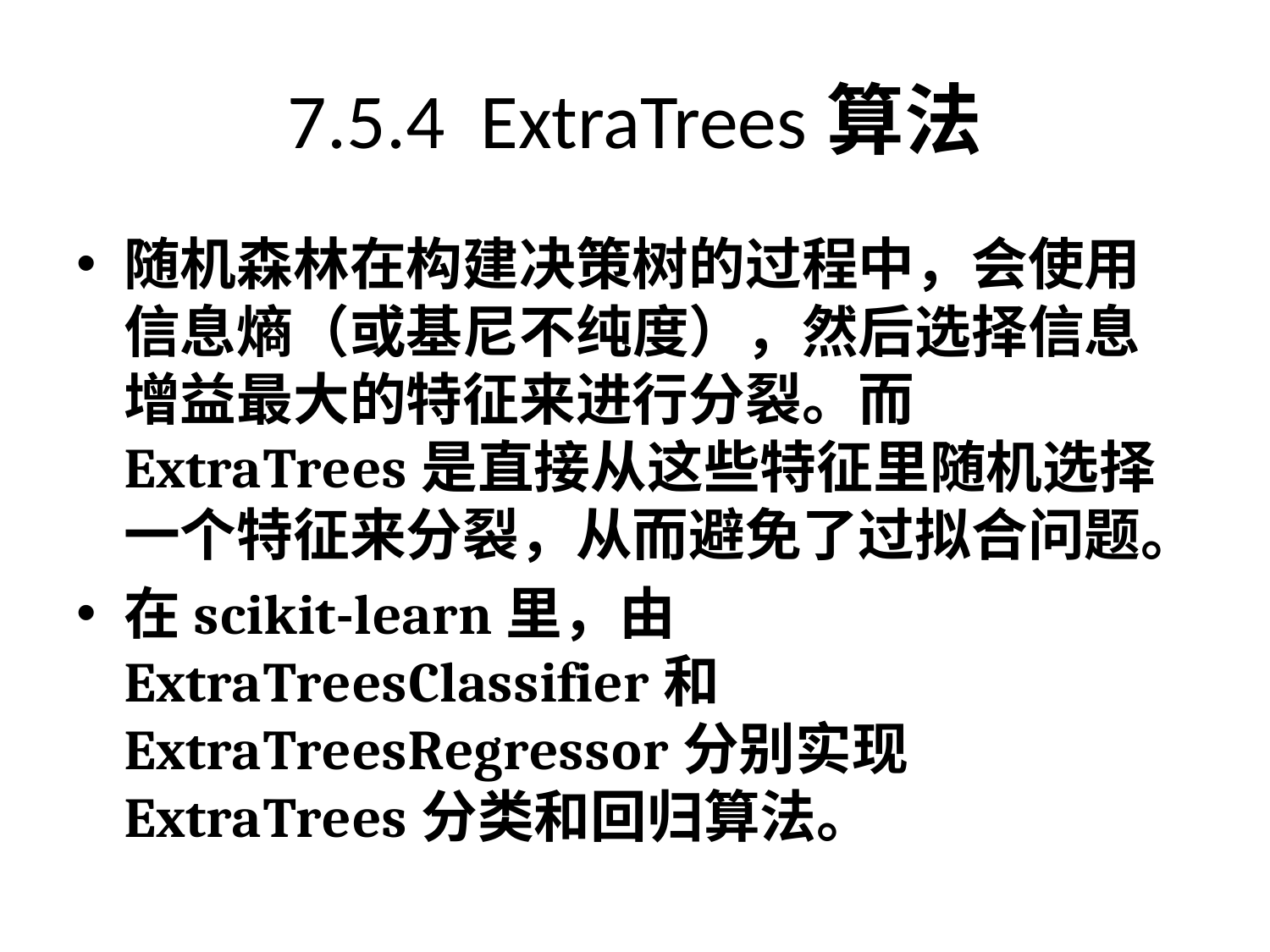

# 7.5.4  ExtraTrees算法
随机森林在构建决策树的过程中，会使用信息熵（或基尼不纯度），然后选择信息增益最大的特征来进行分裂。而ExtraTrees是直接从这些特征里随机选择一个特征来分裂，从而避免了过拟合问题。
在scikit-learn里，由ExtraTreesClassifier和ExtraTreesRegressor分别实现ExtraTrees分类和回归算法。